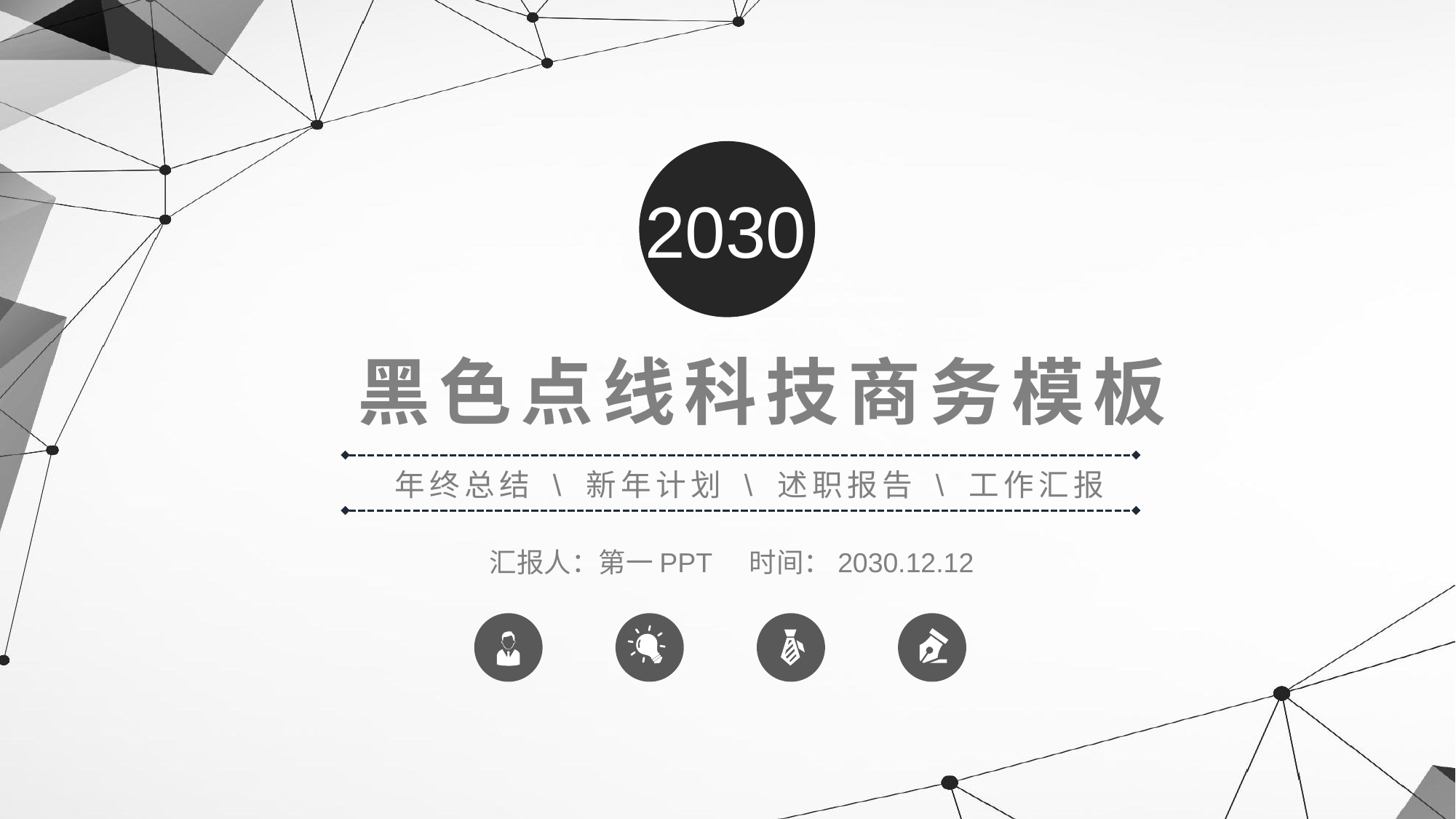

2030
黑色点线科技商务模板
年终总结 \ 新年计划 \ 述职报告 \ 工作汇报
汇报人：第一PPT    时间：2030.12.12